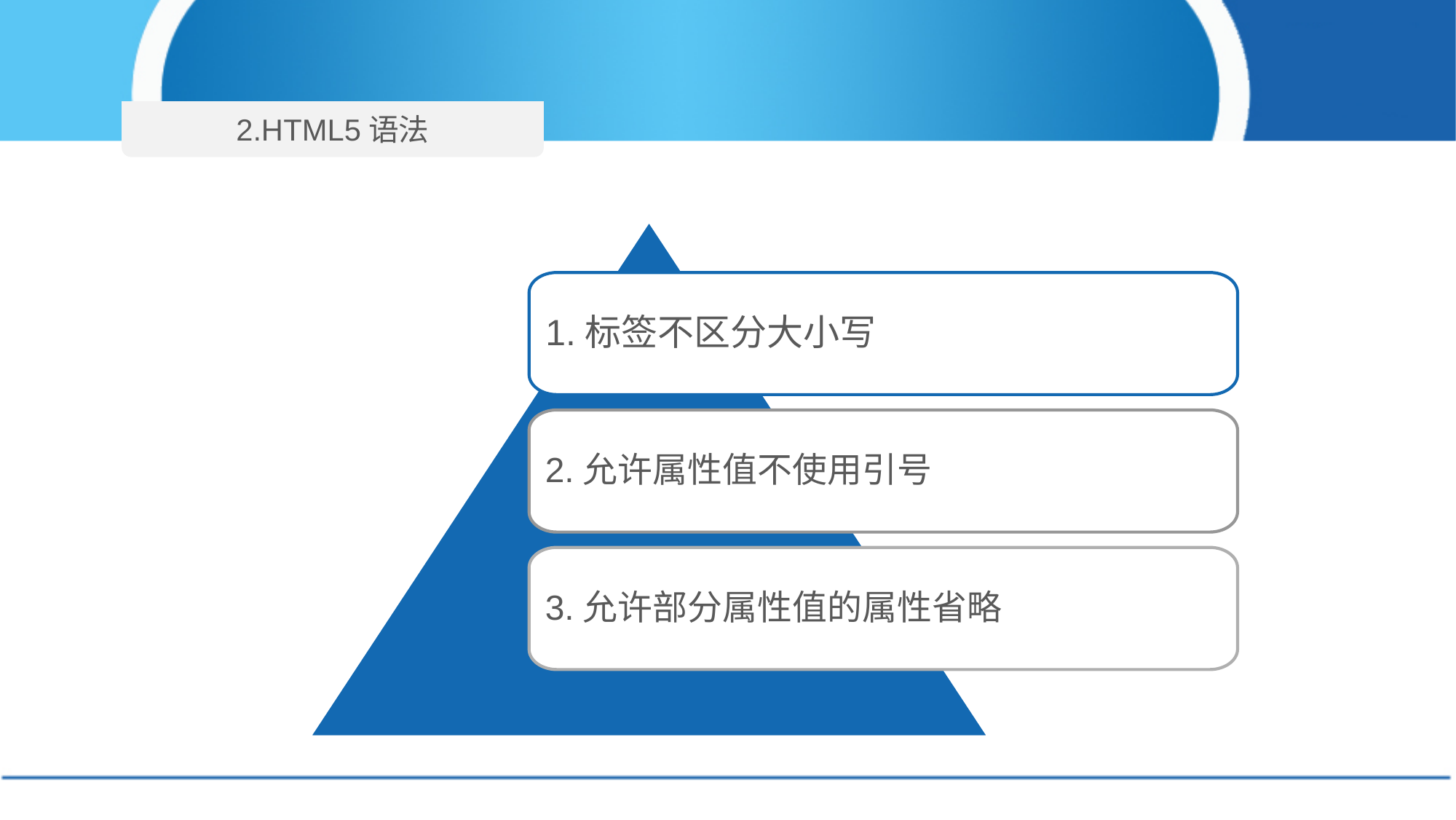

2.HTML5语法

1.标签不区分大小写
2.允许属性值不使用引号
3.允许部分属性值的属性省略